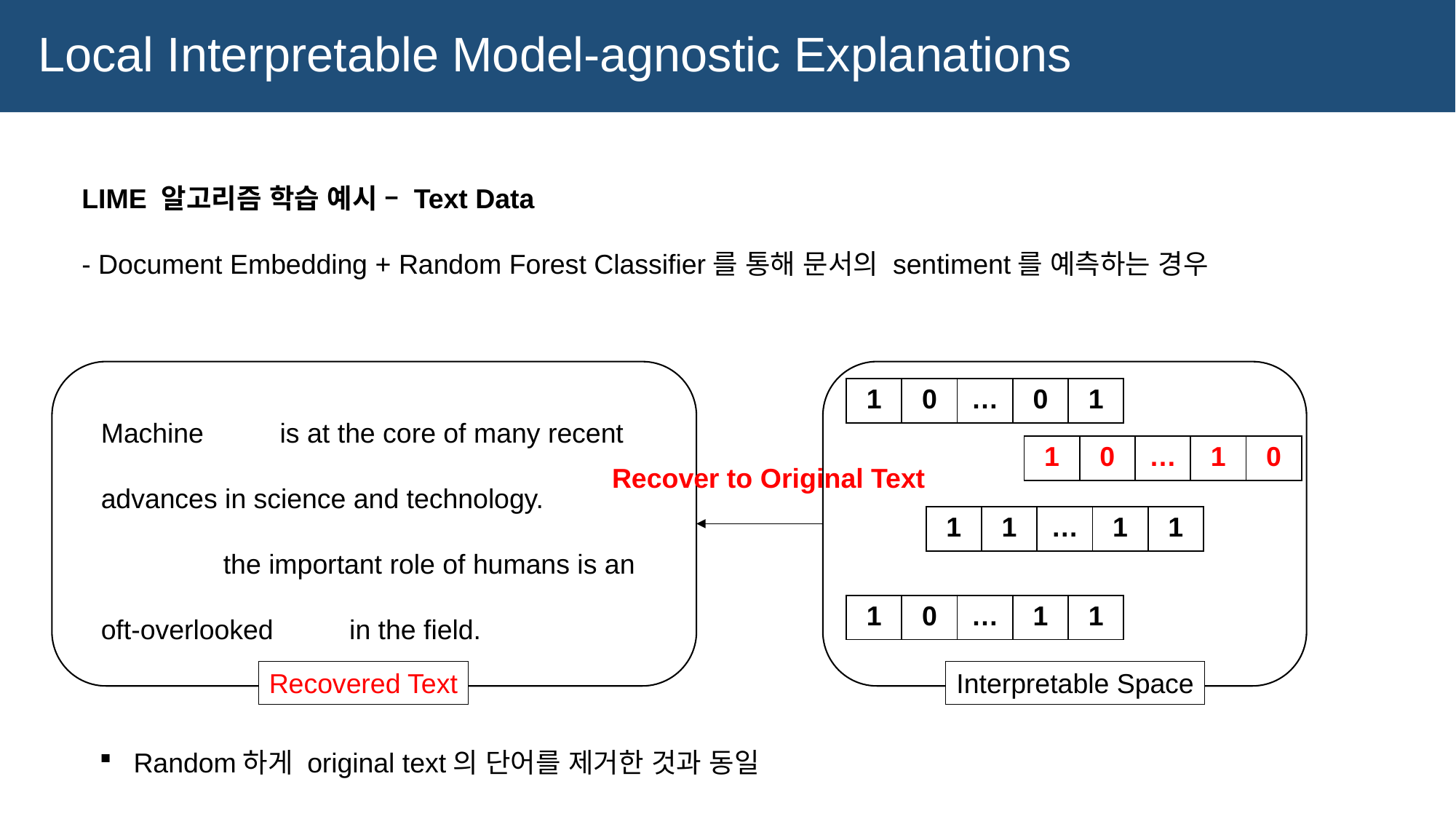

# Local Interpretable Model-agnostic Explanations
LIME 알고리즘 학습 예시 – Text Data
- Document Embedding + Random Forest Classifier를 통해 문서의 sentiment를 예측하는 경우

Machine          is at the core of many recent advances in science and technology.
                the important role of humans is an oft-overlooked          in the field.
| 1 | 0 | … | 0 | 1 |
| --- | --- | --- | --- | --- |
| 1 | 0 | … | 1 | 0 |
| --- | --- | --- | --- | --- |
Recover to Original Text
| 1 | 1 | … | 1 | 1 |
| --- | --- | --- | --- | --- |
| 1 | 0 | … | 1 | 1 |
| --- | --- | --- | --- | --- |
Recovered Text
Interpretable Space
Random하게 original text의 단어를 제거한 것과 동일